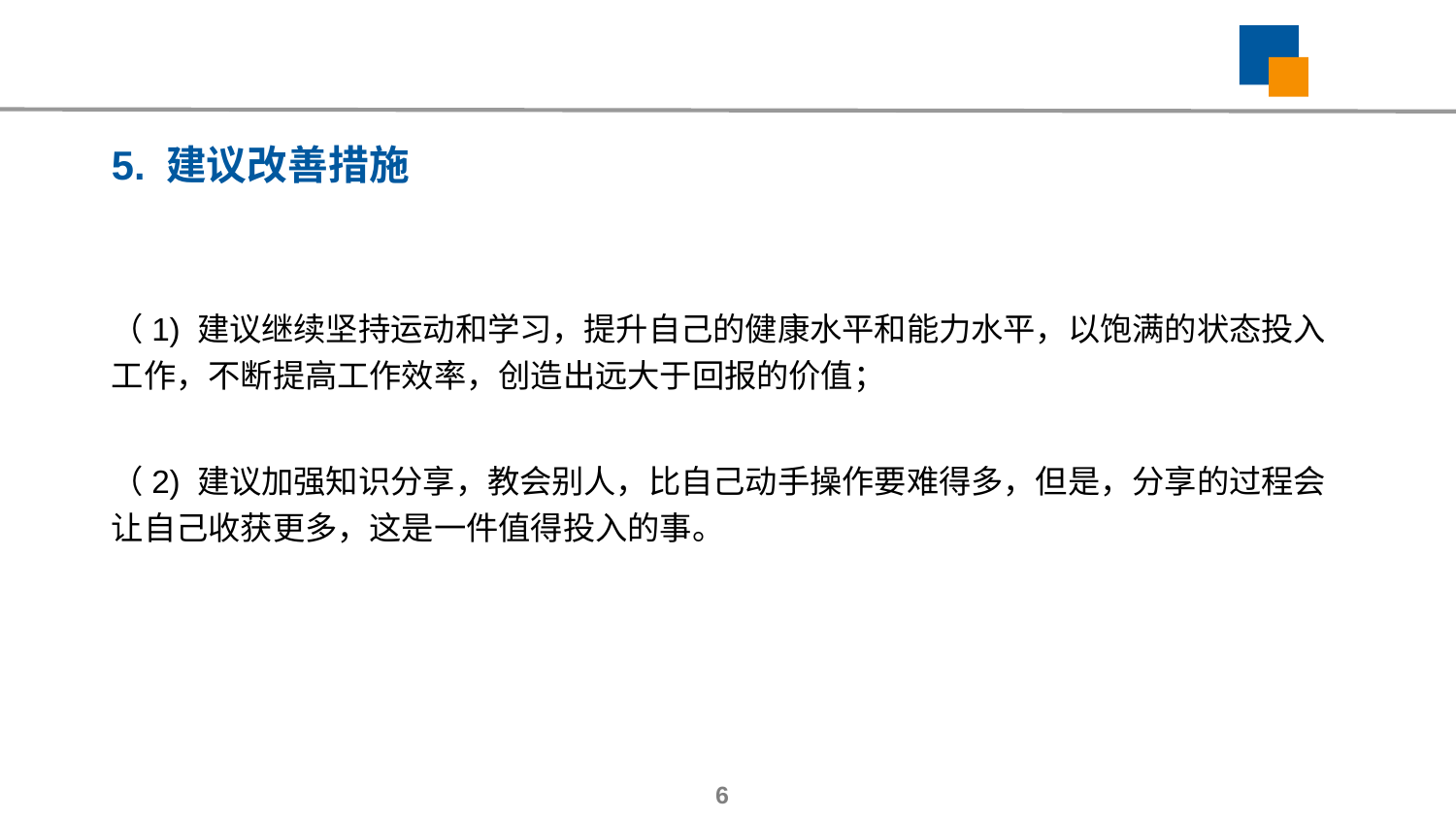

5. 建议改善措施

（1) 建议继续坚持运动和学习，提升自己的健康水平和能力水平，以饱满的状态投入工作，不断提高工作效率，创造出远大于回报的价值；

（2) 建议加强知识分享，教会别人，比自己动手操作要难得多，但是，分享的过程会让自己收获更多，这是一件值得投入的事。